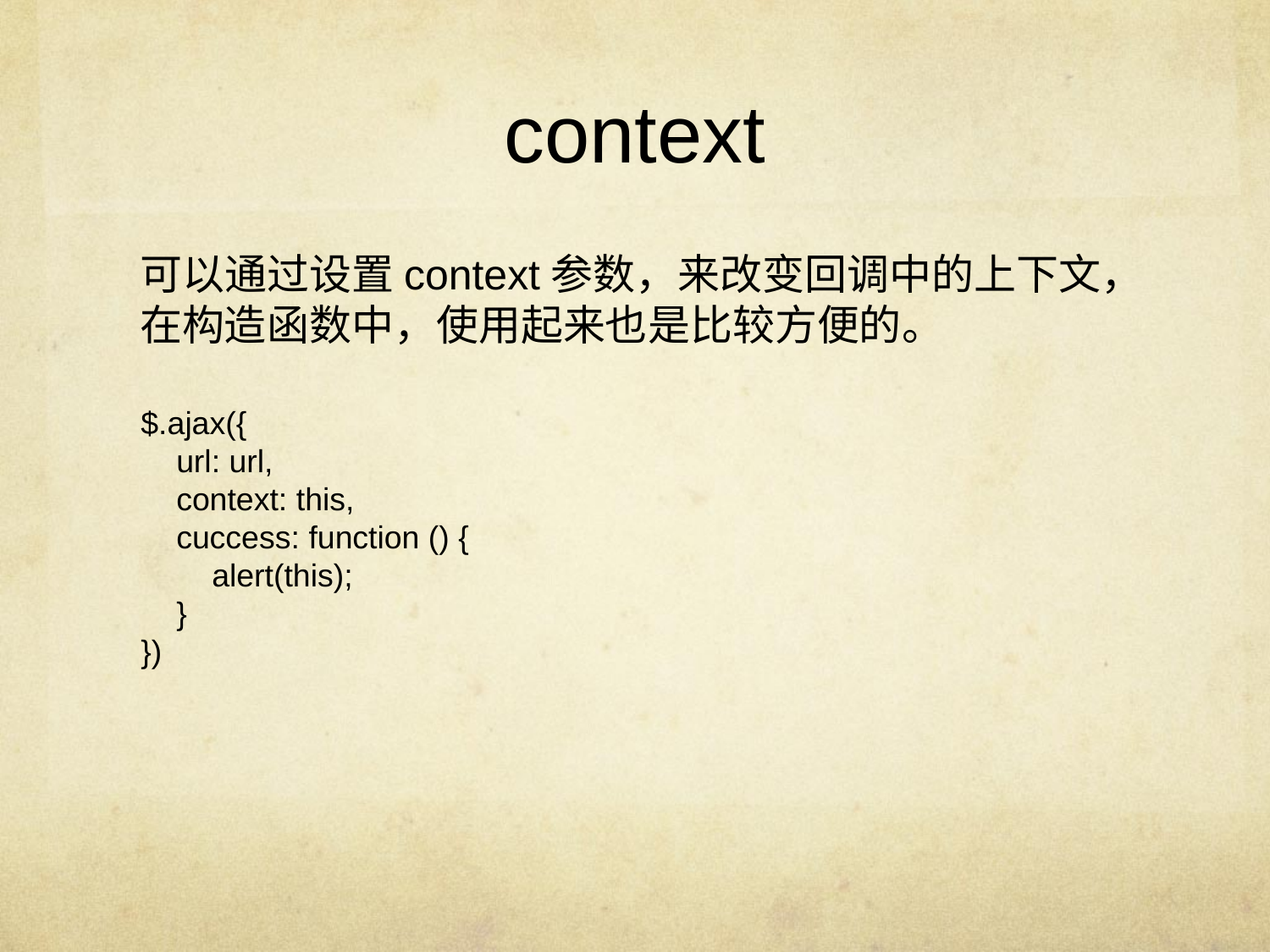

# context
可以通过设置context参数，来改变回调中的上下文，在构造函数中，使用起来也是比较方便的。
$.ajax({
    url: url,
    context: this,
    cuccess: function () {
        alert(this);
    }
})